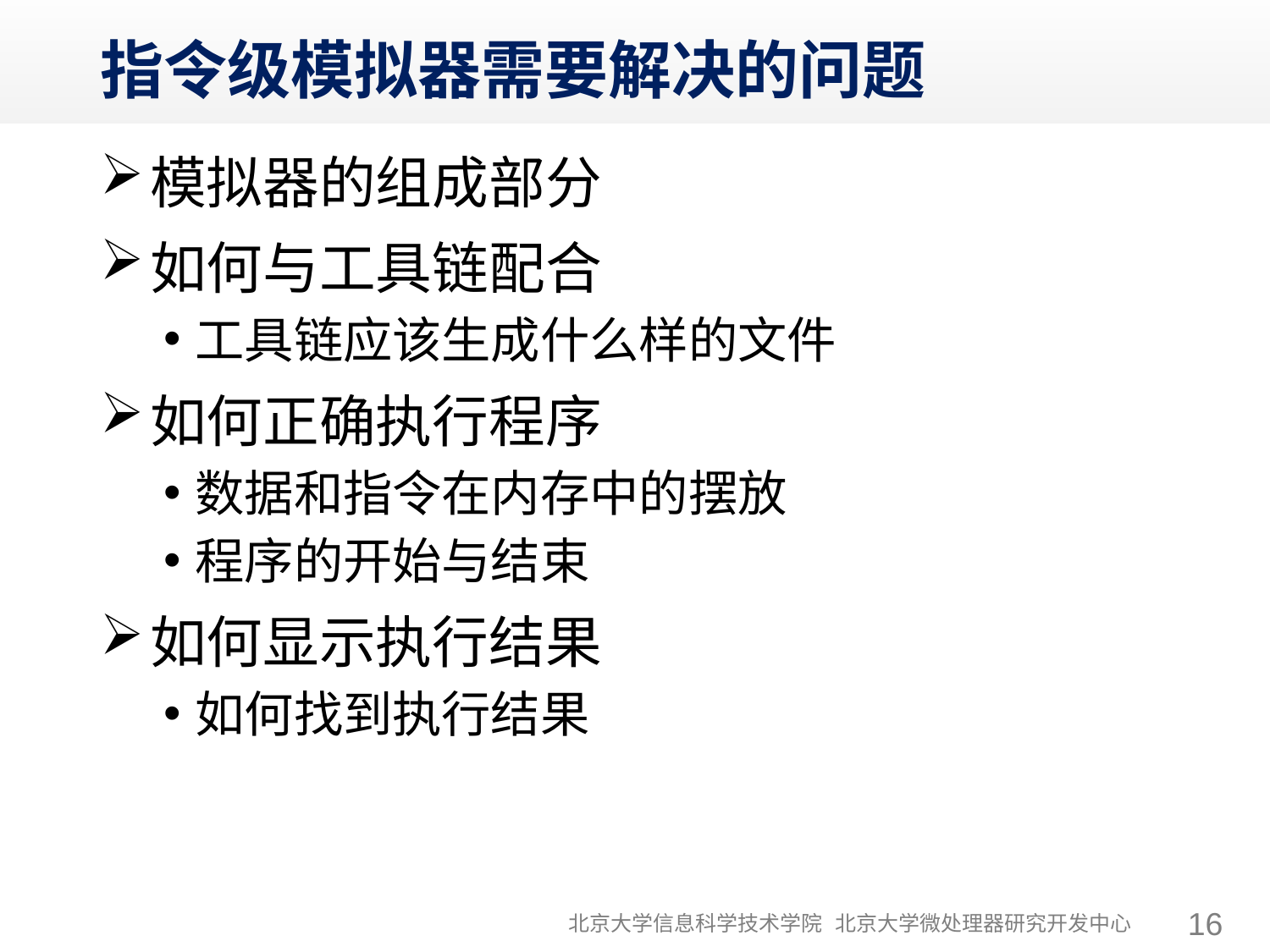

# 指令级模拟器需要解决的问题
模拟器的组成部分
如何与工具链配合
工具链应该生成什么样的文件
如何正确执行程序
数据和指令在内存中的摆放
程序的开始与结束
如何显示执行结果
如何找到执行结果
北京大学信息科学技术学院  北京大学微处理器研究开发中心
16